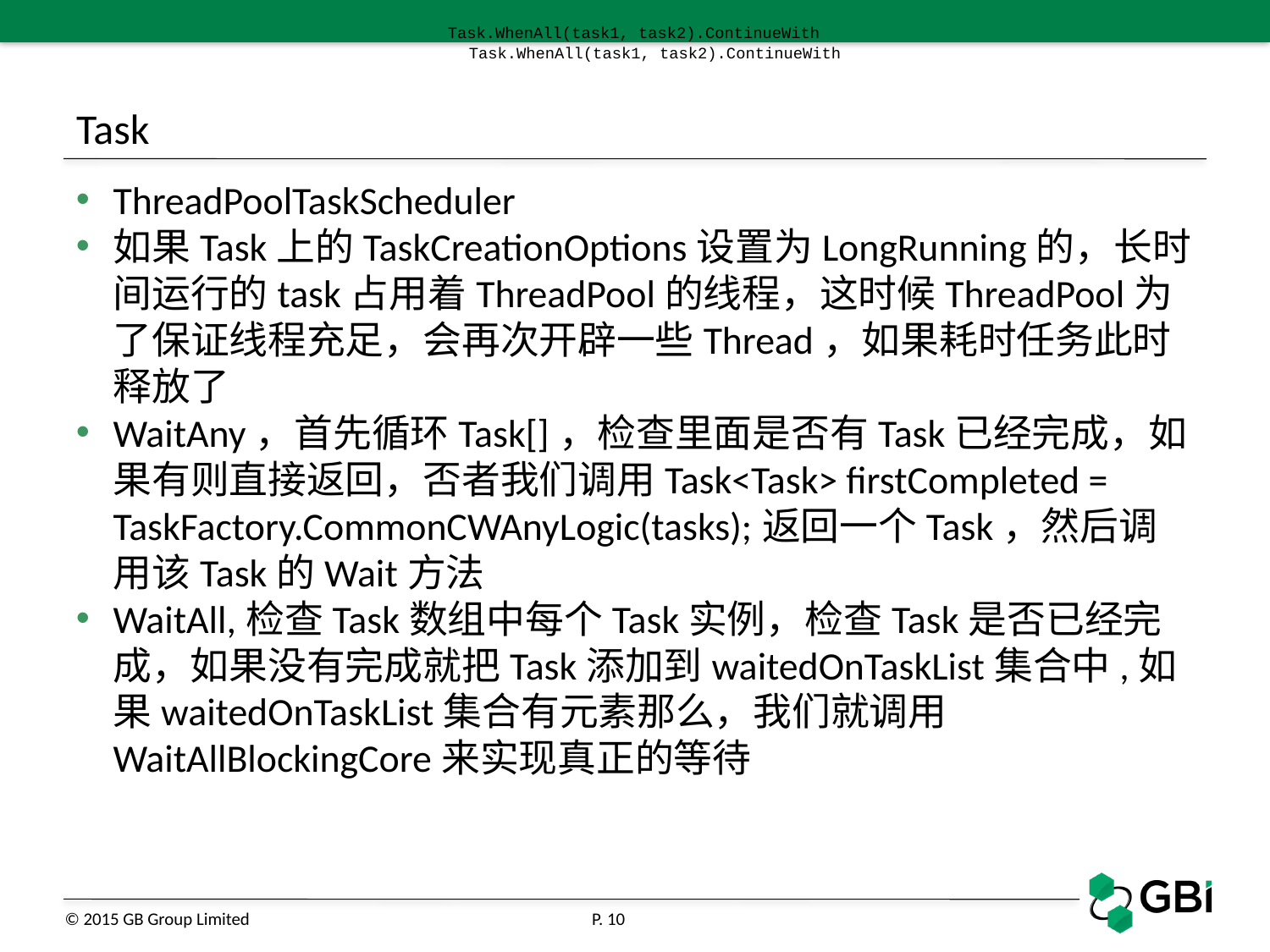

Task.WhenAll(task1, task2).ContinueWith
Task.WhenAll(task1, task2).ContinueWith
# Task
ThreadPoolTaskScheduler
如果Task上的TaskCreationOptions设置为LongRunning的，长时间运行的task占用着ThreadPool的线程，这时候ThreadPool为了保证线程充足，会再次开辟一些Thread，如果耗时任务此时释放了
WaitAny，首先循环Task[]，检查里面是否有Task已经完成，如果有则直接返回，否者我们调用Task<Task> firstCompleted = TaskFactory.CommonCWAnyLogic(tasks);返回一个Task，然后调用该Task的Wait方法
WaitAll,检查Task数组中每个Task实例，检查Task是否已经完成，如果没有完成就把Task添加到waitedOnTaskList集合中,如果waitedOnTaskList集合有元素那么，我们就调用WaitAllBlockingCore来实现真正的等待